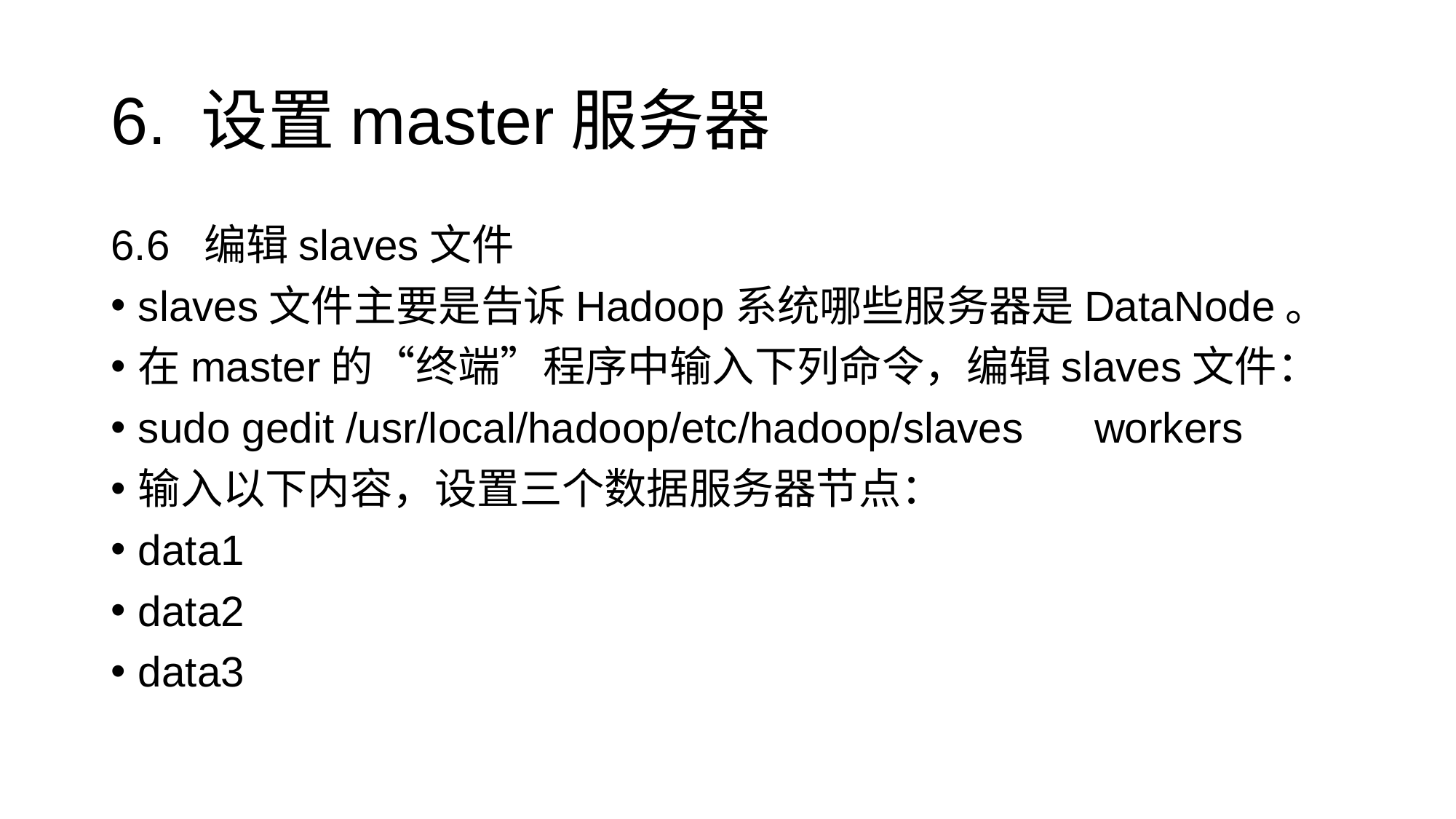

# 6. 设置master服务器
6.6  编辑slaves文件
slaves文件主要是告诉Hadoop系统哪些服务器是DataNode。
在master的“终端”程序中输入下列命令，编辑slaves文件：
sudo gedit /usr/local/hadoop/etc/hadoop/slaves      workers
输入以下内容，设置三个数据服务器节点：
data1
data2
data3